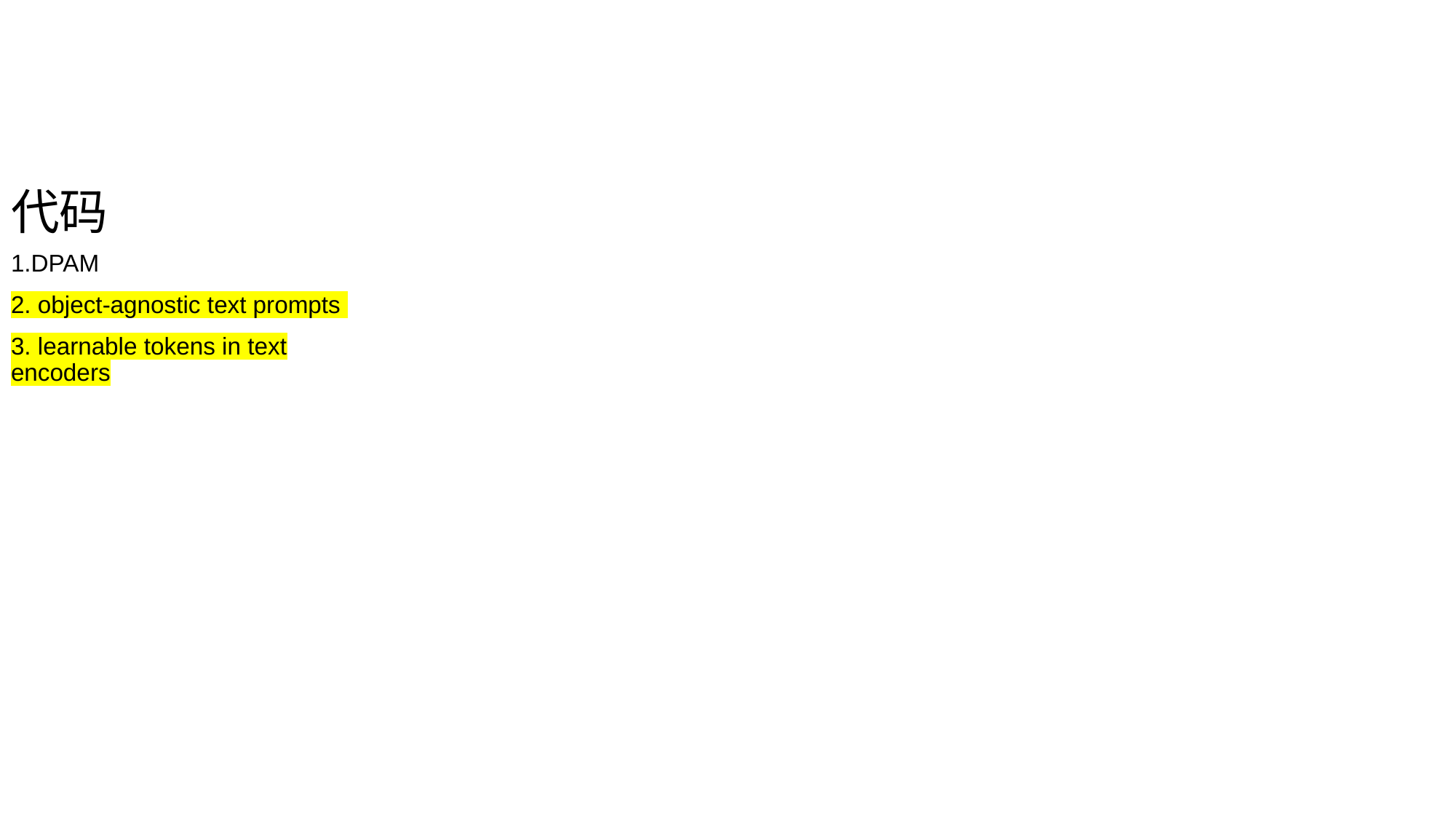

# 代码
1.DPAM
2. object-agnostic text prompts
3. learnable tokens in text encoders